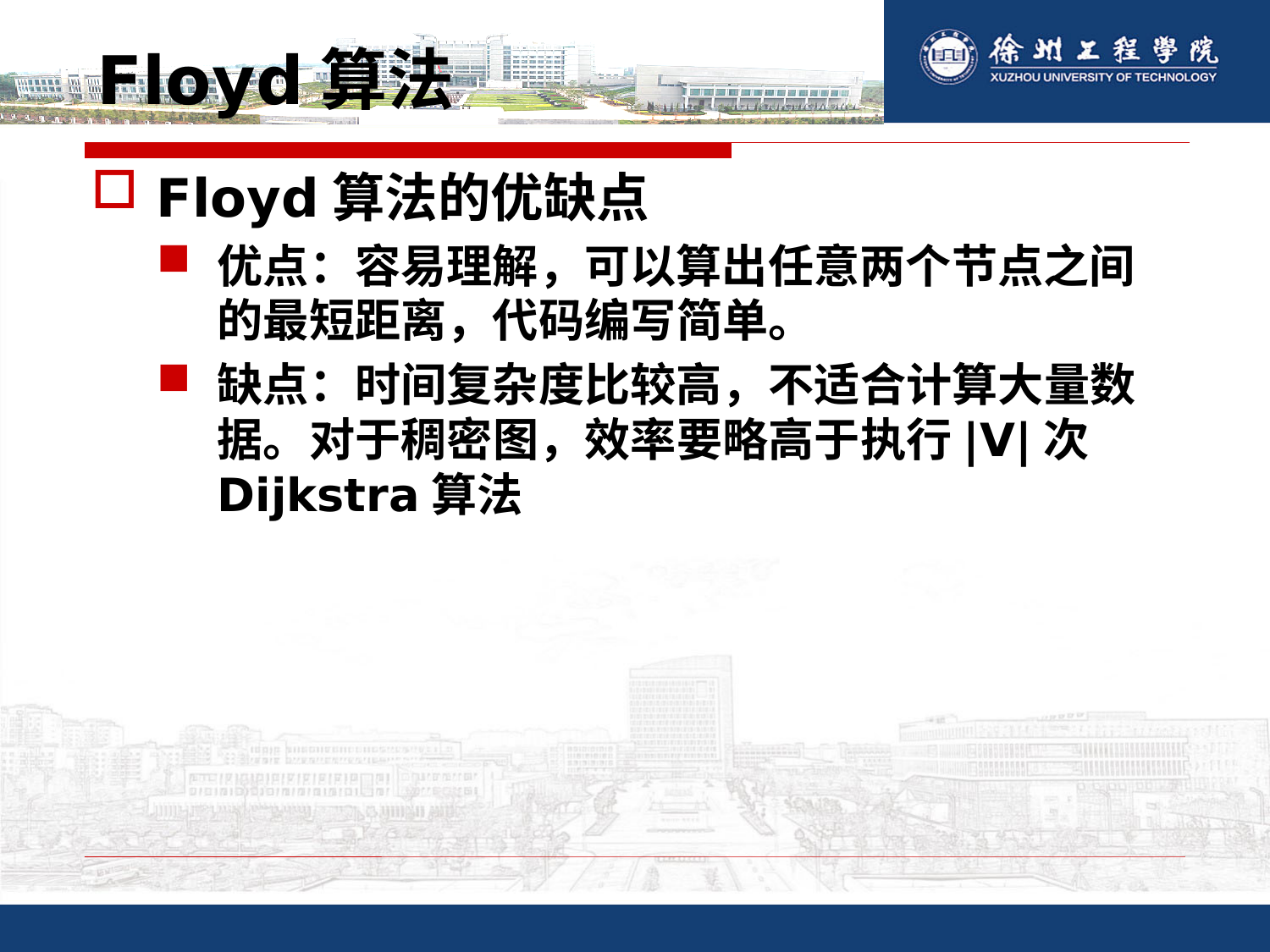

# Floyd算法
Floyd算法的优缺点
优点：容易理解，可以算出任意两个节点之间的最短距离，代码编写简单。
缺点：时间复杂度比较高，不适合计算大量数据。对于稠密图，效率要略高于执行|V|次Dijkstra算法